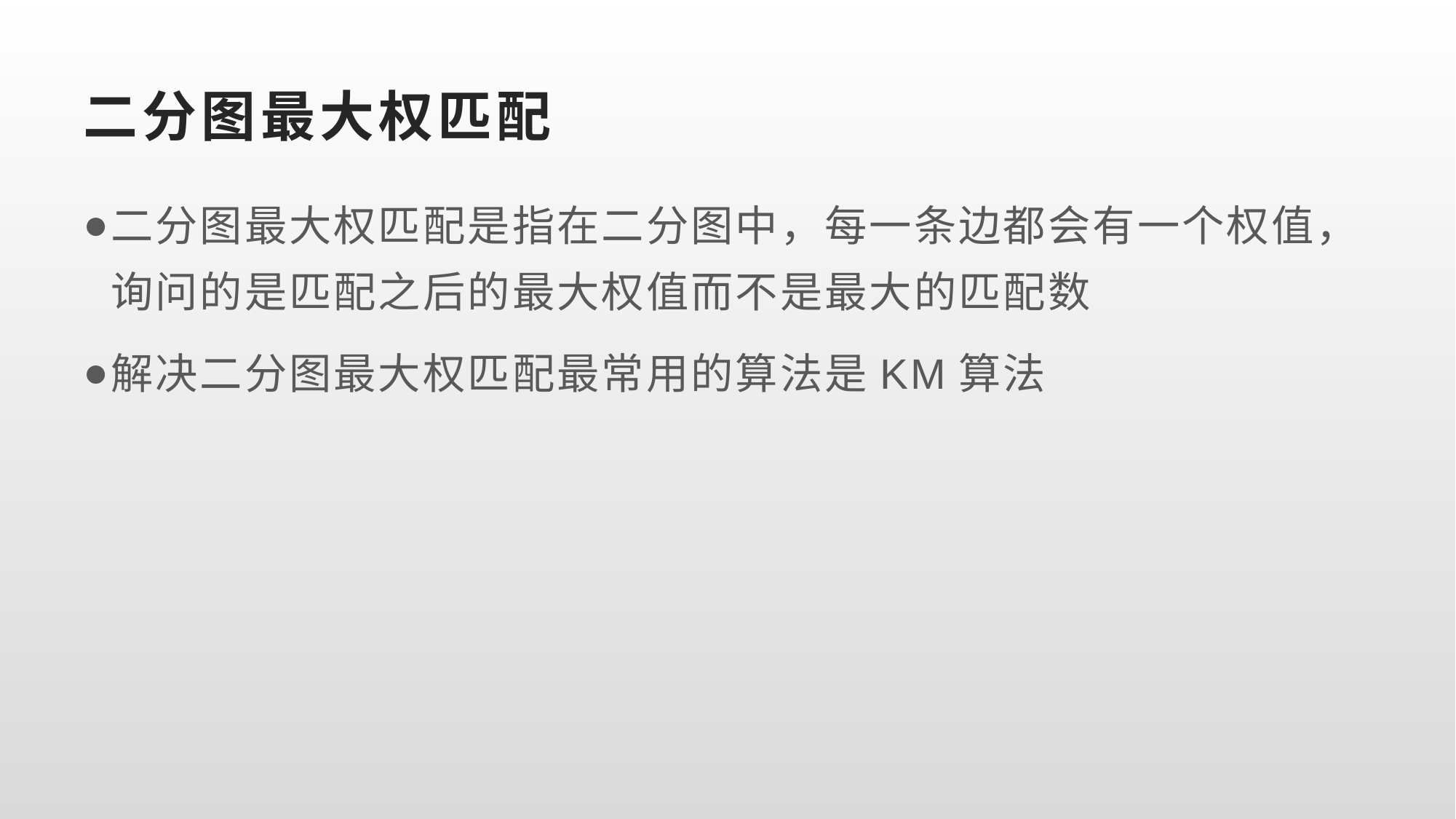

# 二分图最大权匹配
二分图最大权匹配是指在二分图中，每一条边都会有一个权值，询问的是匹配之后的最大权值而不是最大的匹配数
解决二分图最大权匹配最常用的算法是KM算法